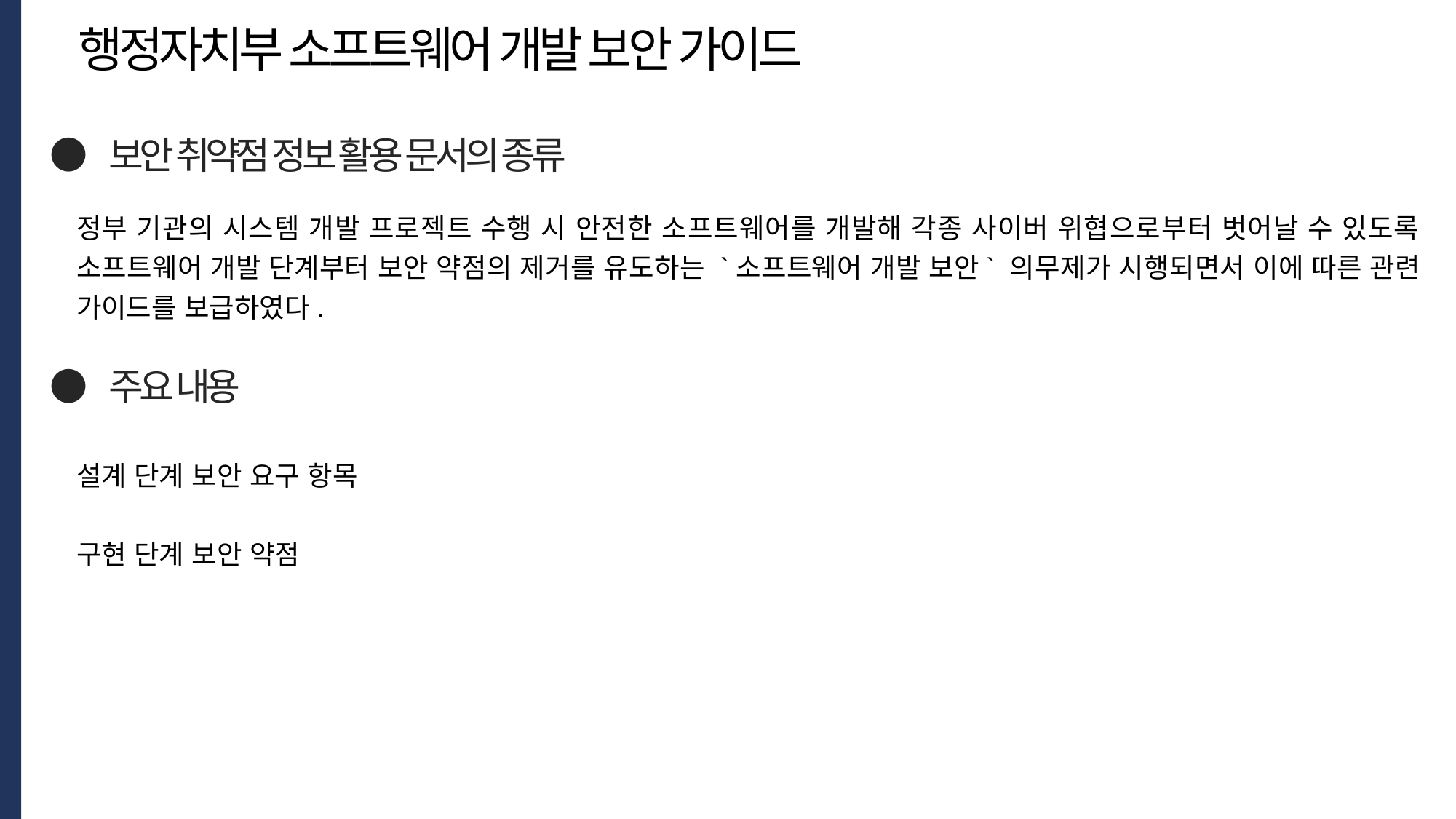

행정자치부 소프트웨어 개발 보안 가이드
●  보안 취약점 정보 활용 문서의 종류
정부 기관의 시스템 개발 프로젝트 수행 시 안전한 소프트웨어를 개발해 각종 사이버 위협으로부터 벗어날 수 있도록 소프트웨어 개발 단계부터 보안 약점의 제거를 유도하는 `소프트웨어 개발 보안` 의무제가 시행되면서 이에 따른 관련 가이드를 보급하였다.

●  주요 내용

설계 단계 보안 요구 항목

구현 단계 보안 약점